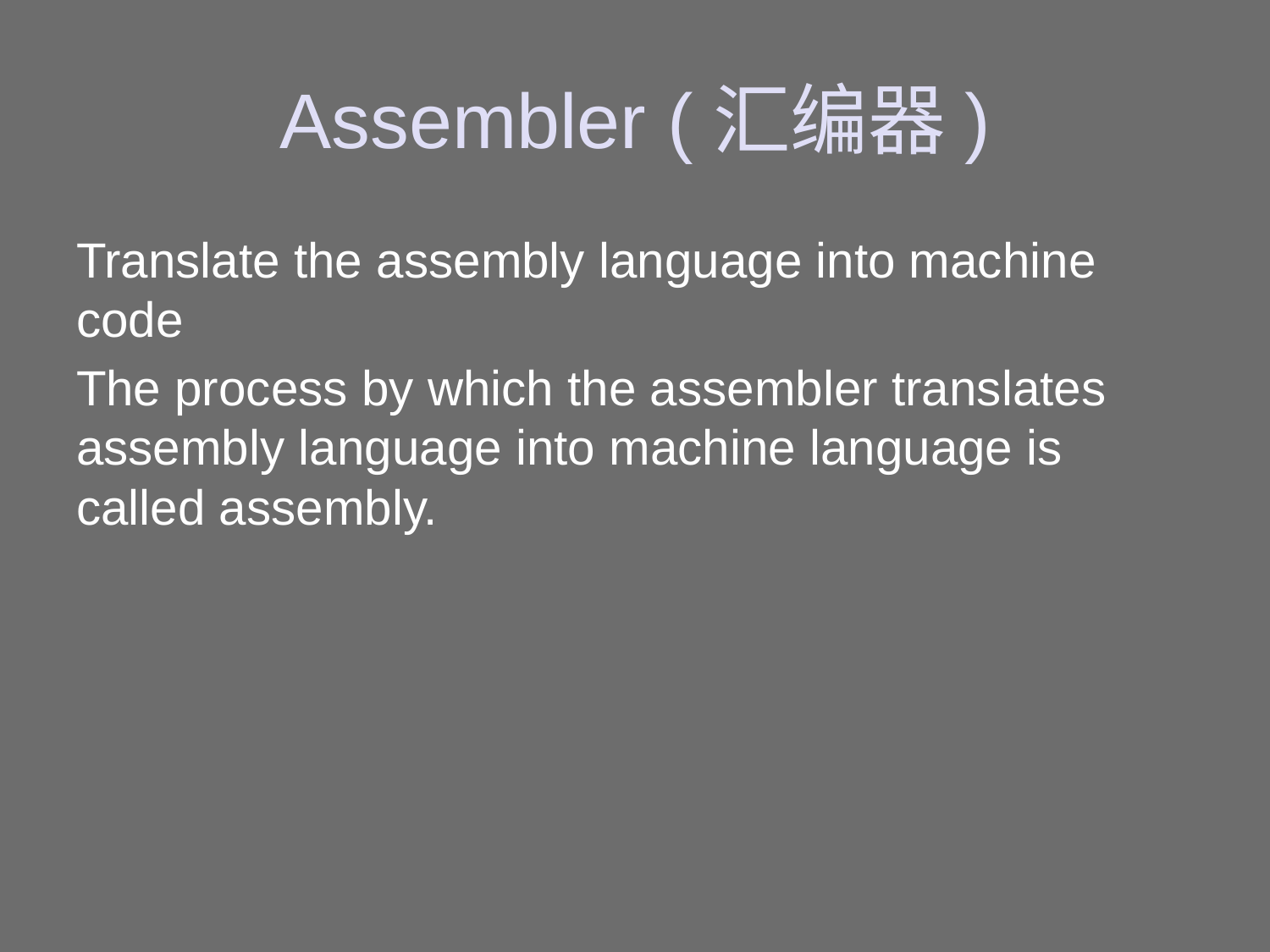

# Assembler (汇编器)
Translate the assembly language into machine code
The process by which the assembler translates assembly language into machine language is called assembly.